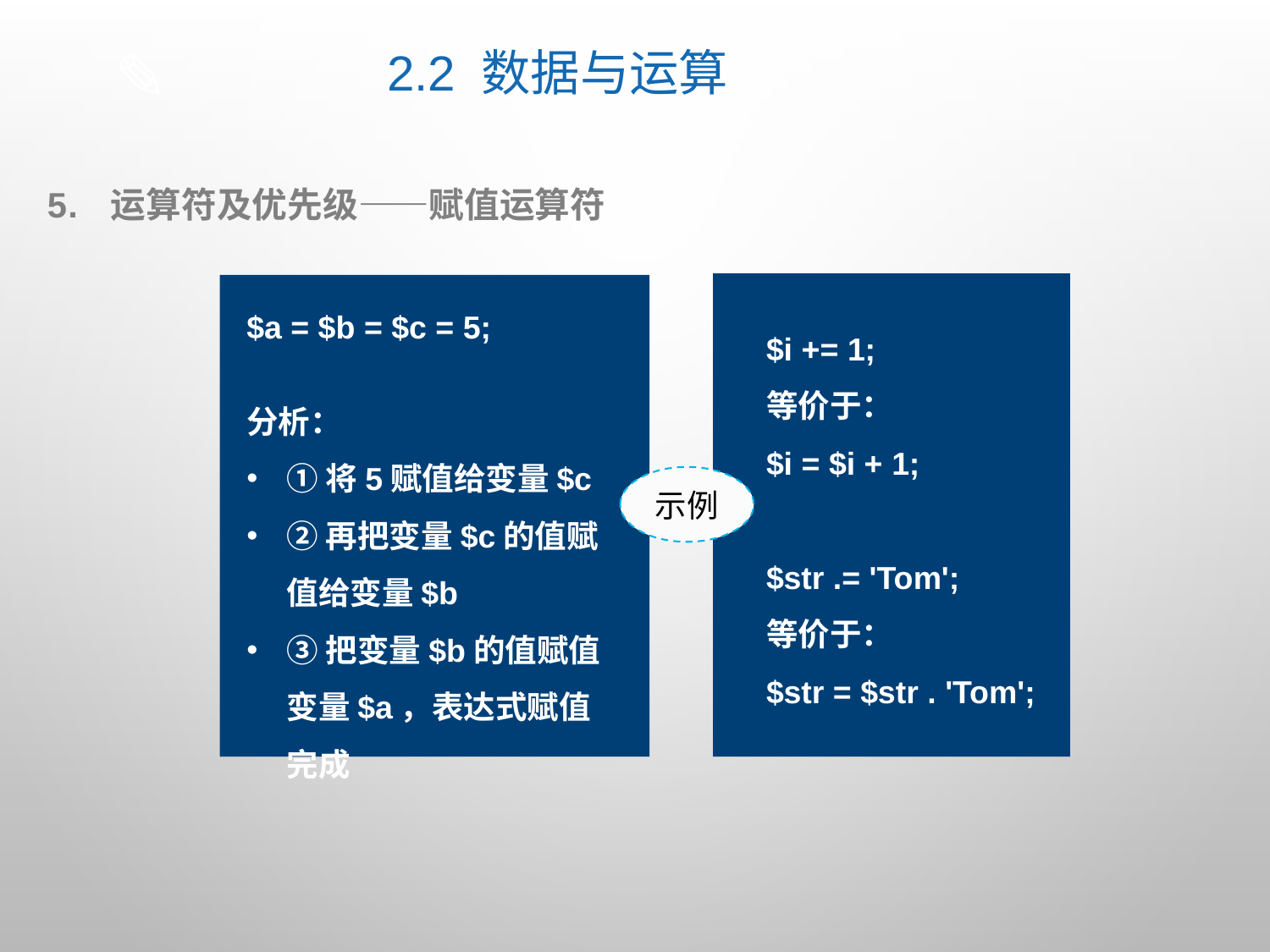

# 2.2 数据与运算
运算符及优先级——赋值运算符

$i += 1;
等价于：
$i = $i + 1;

$str .= 'Tom';
等价于：
$str = $str . 'Tom';

$a = $b = $c = 5;
分析：
①将5赋值给变量$c
②再把变量$c的值赋值给变量$b
③把变量$b的值赋值变量$a，表达式赋值完成
示例